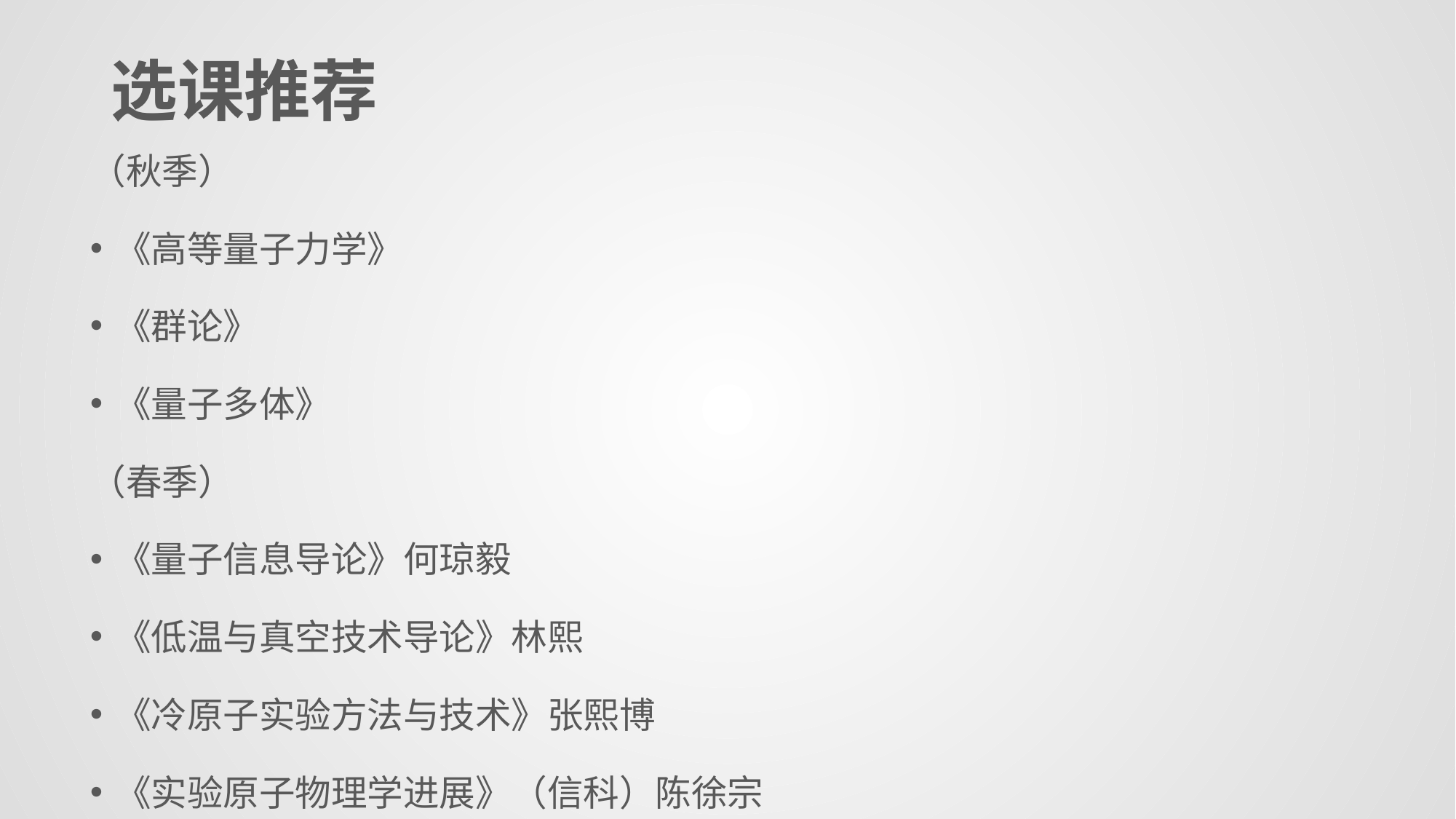

# 选课推荐
（秋季）
《高等量子力学》
《群论》
《量子多体》
（春季）
《量子信息导论》何琼毅
《低温与真空技术导论》林熙
《冷原子实验方法与技术》张熙博
《实验原子物理学进展》（信科）陈徐宗